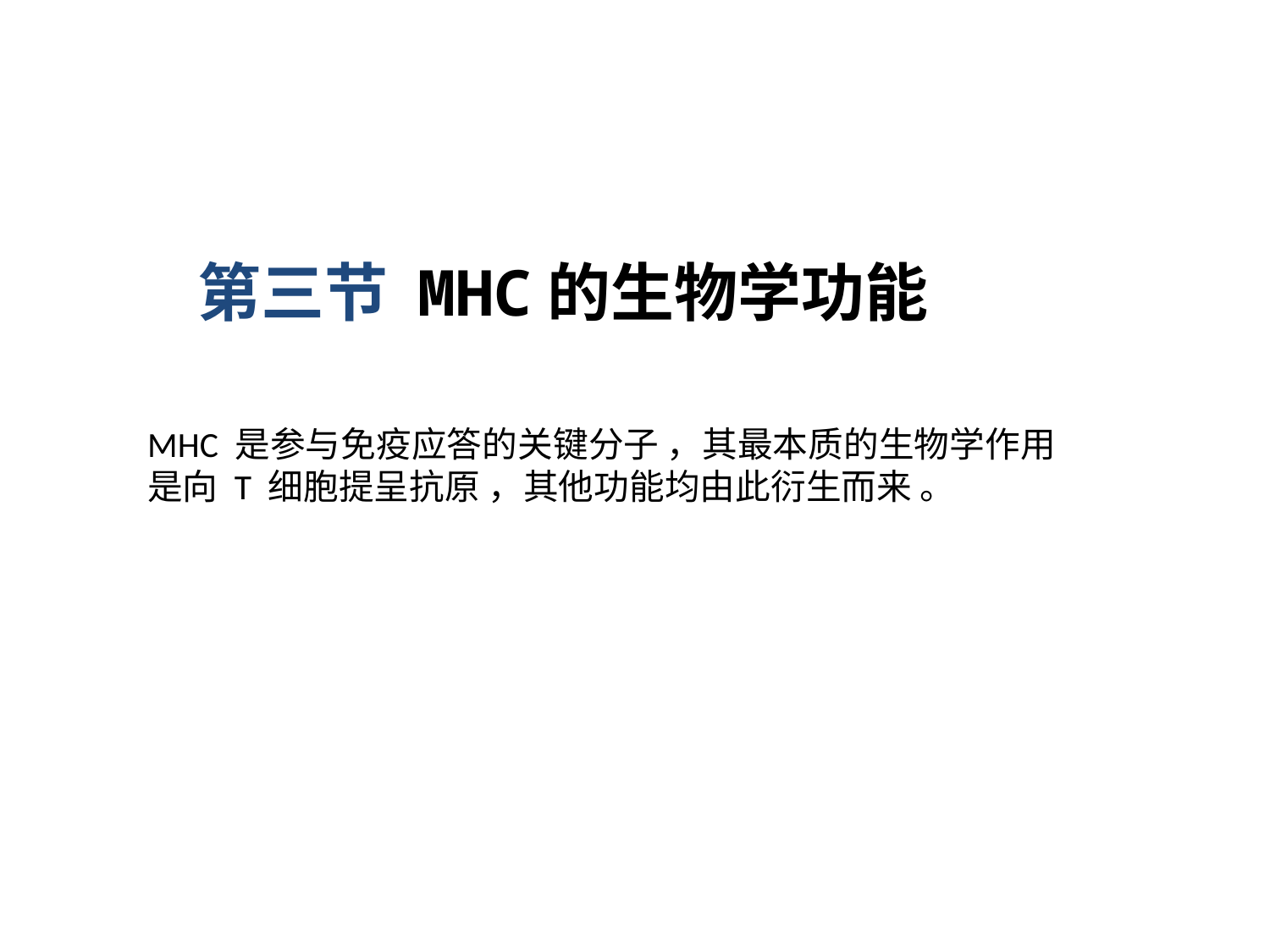

第三节 MHC的生物学功能
MHC 是参与免疫应答的关键分子 ，其最本质的生物学作用是向 T 细胞提呈抗原 ，其他功能均由此衍生而来 。